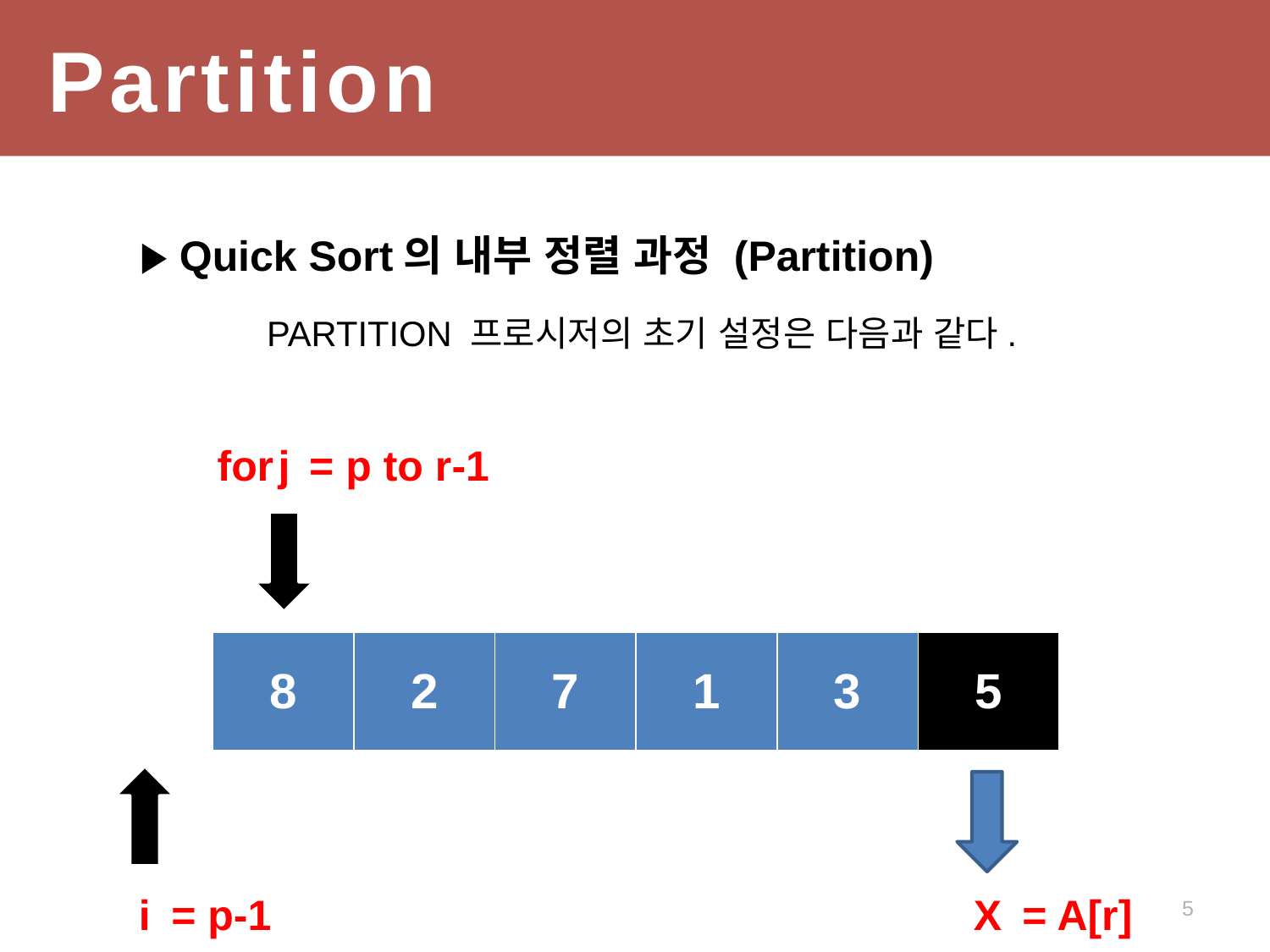

Partition
▶ Quick Sort의 내부 정렬 과정 (Partition)

	PARTITION 프로시저의 초기 설정은 다음과 같다.
for   = p to r-1
j

| 8 | 2 | 7 | 1 | 3 | 5 |
| --- | --- | --- | --- | --- | --- |

  = p-1
i
X
= A[r]
5